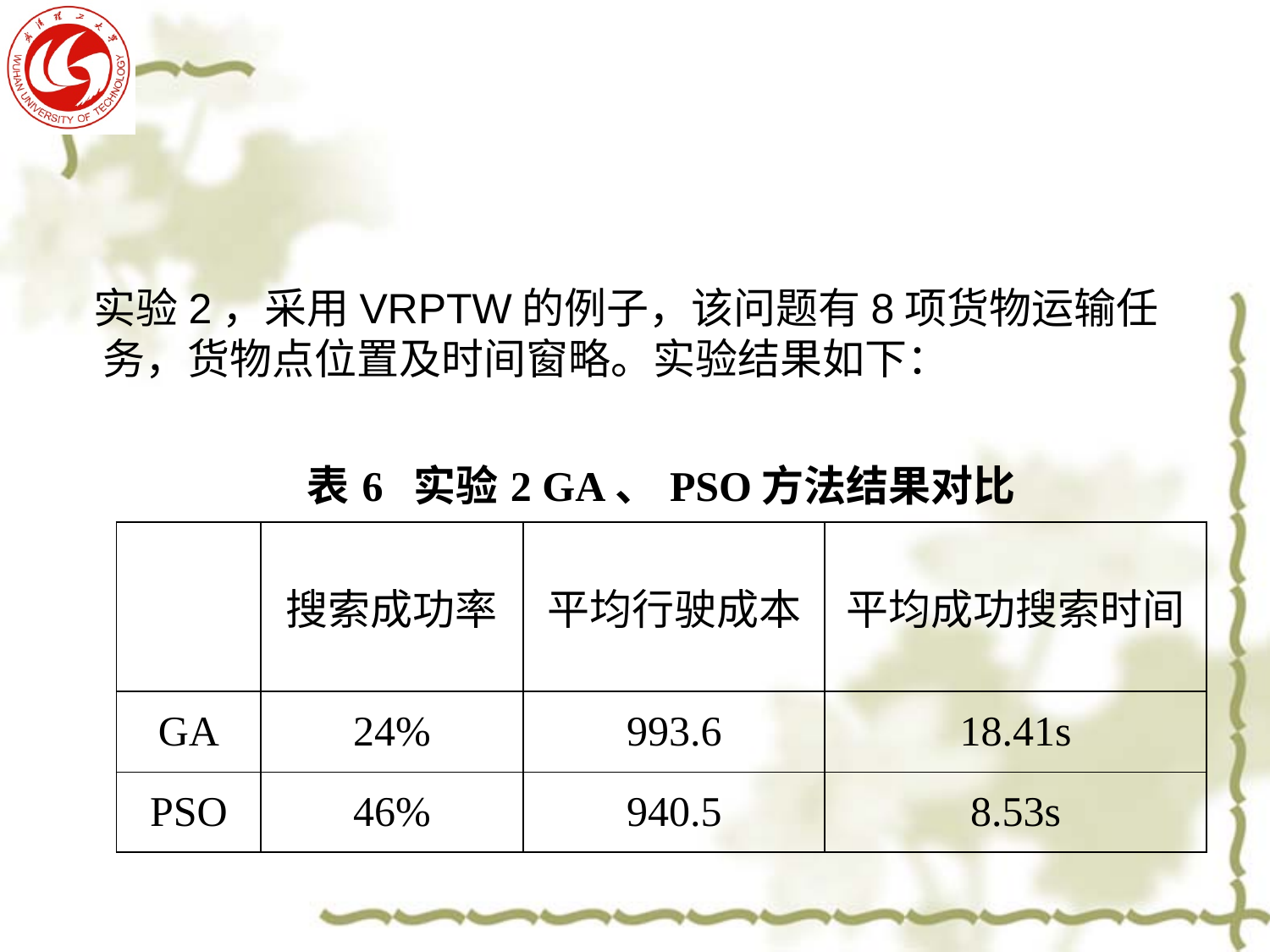

实验2，采用VRPTW的例子，该问题有8项货物运输任务，货物点位置及时间窗略。实验结果如下：
| 表6 实验2 GA、PSO方法结果对比 |  |  |  |
| --- | --- | --- | --- |
|  | 搜索成功率 | 平均行驶成本 | 平均成功搜索时间 |
| GA | 24% | 993.6 | 18.41s |
| PSO | 46% | 940.5 | 8.53s |